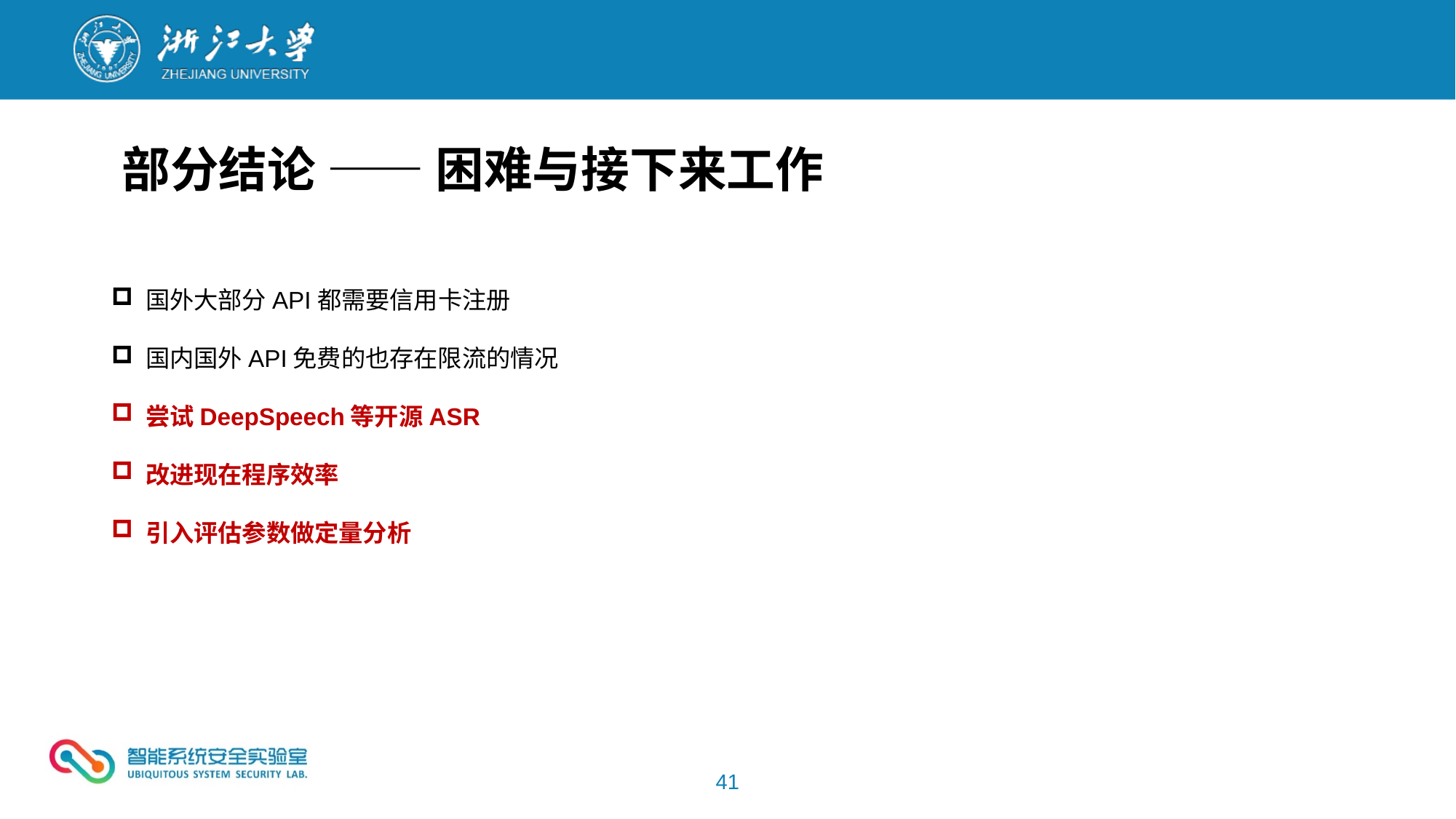

部分结论 —— 困难与接下来工作
国外大部分API都需要信用卡注册
国内国外API免费的也存在限流的情况
尝试DeepSpeech等开源ASR
改进现在程序效率
引入评估参数做定量分析